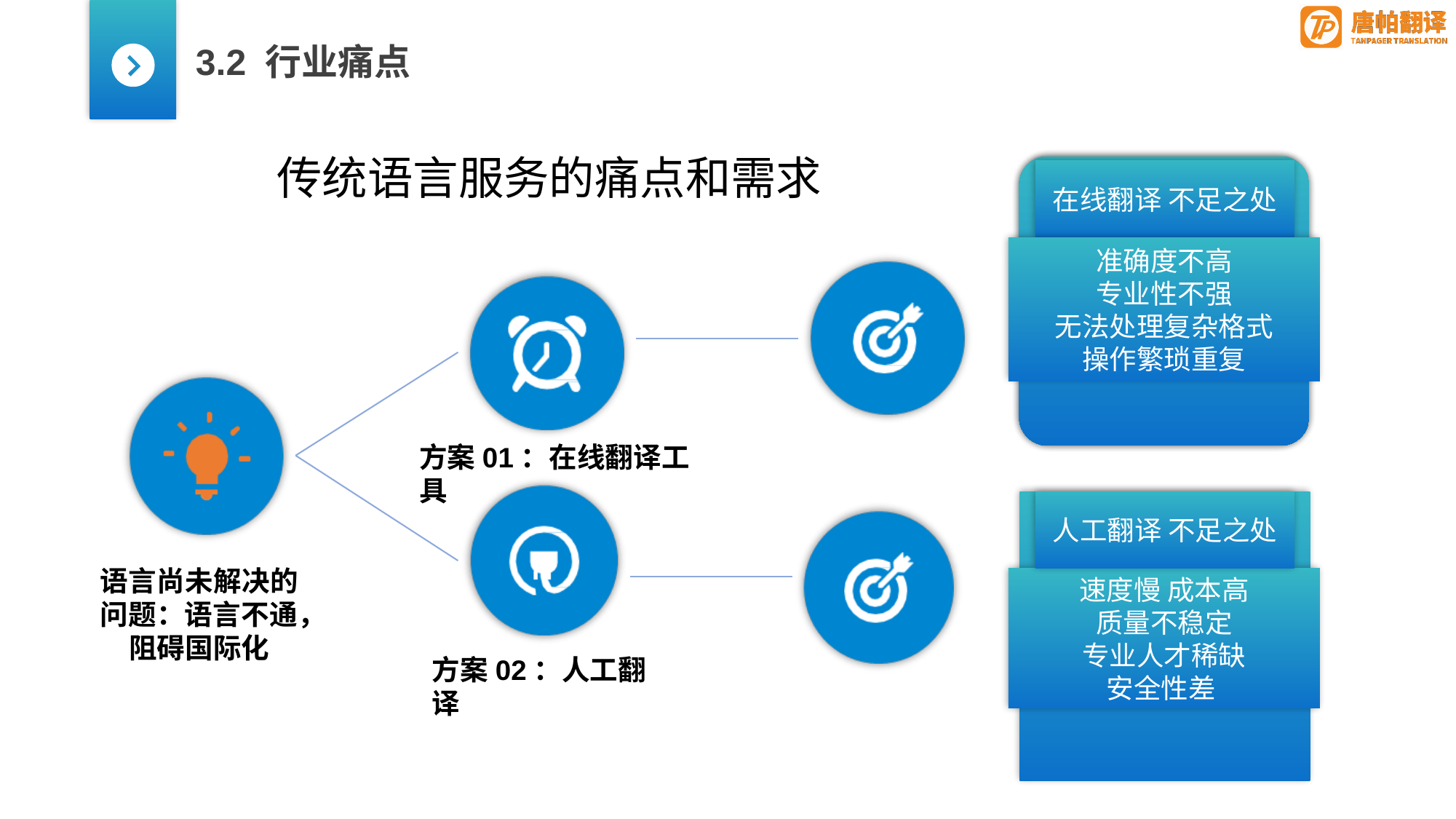

3.2 行业痛点
传统语言服务的痛点和需求

在线翻译 不足之处
准确度不高
专业性不强
无法处理复杂格式
操作繁琐重复

方案01：在线翻译工具
语言尚未解决的问题：语言不通，阻碍国际化
方案02：人工翻译
人工翻译 不足之处
Eric负责
速度慢 成本高
质量不稳定
专业人才稀缺
安全性差